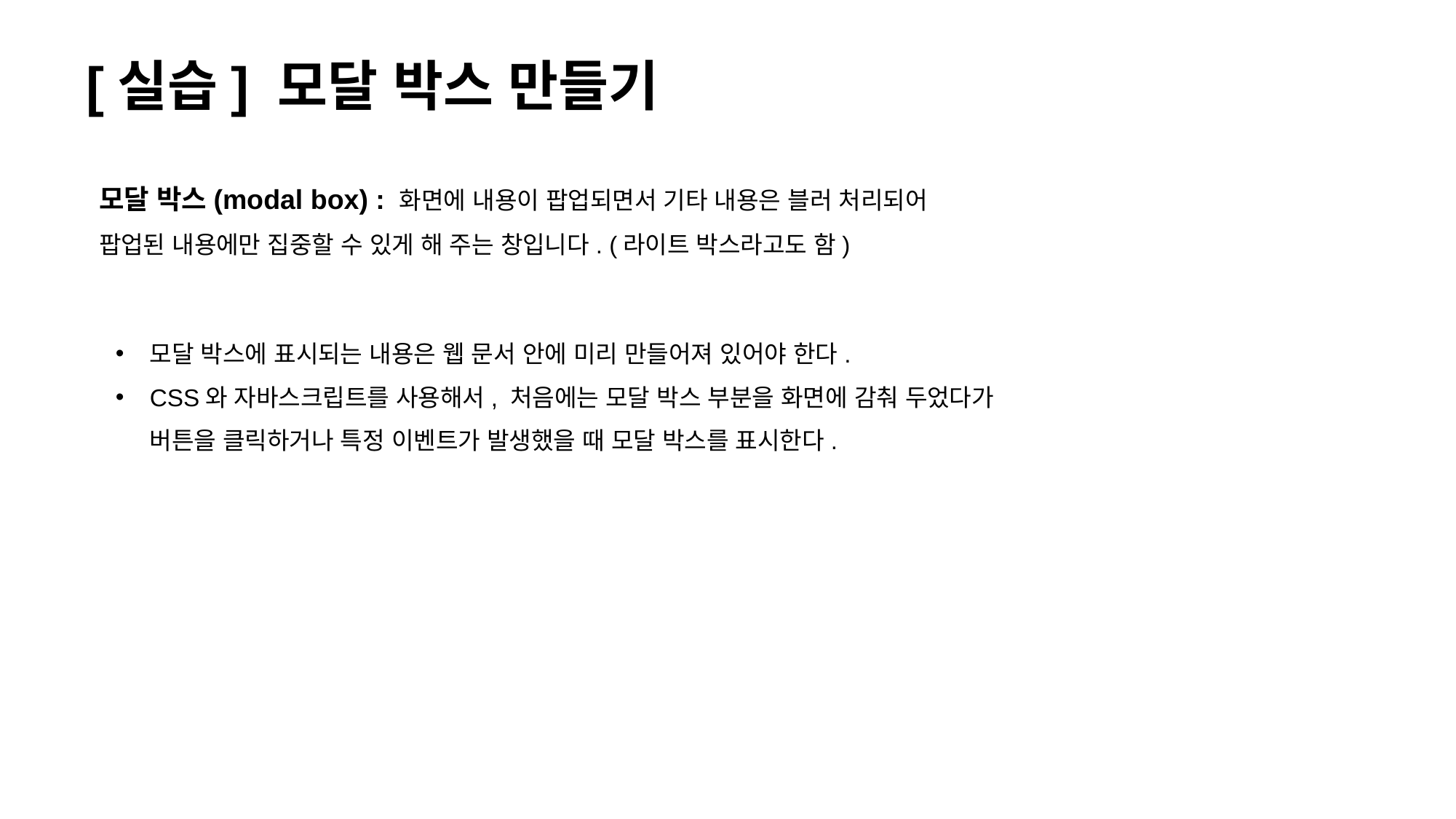

# [실습] 모달 박스 만들기
모달 박스(modal box) : 화면에 내용이 팝업되면서 기타 내용은 블러 처리되어
팝업된 내용에만 집중할 수 있게 해 주는 창입니다. (라이트 박스라고도 함)
모달 박스에 표시되는 내용은 웹 문서 안에 미리 만들어져 있어야 한다.
CSS와 자바스크립트를 사용해서, 처음에는 모달 박스 부분을 화면에 감춰 두었다가
버튼을 클릭하거나 특정 이벤트가 발생했을 때 모달 박스를 표시한다.